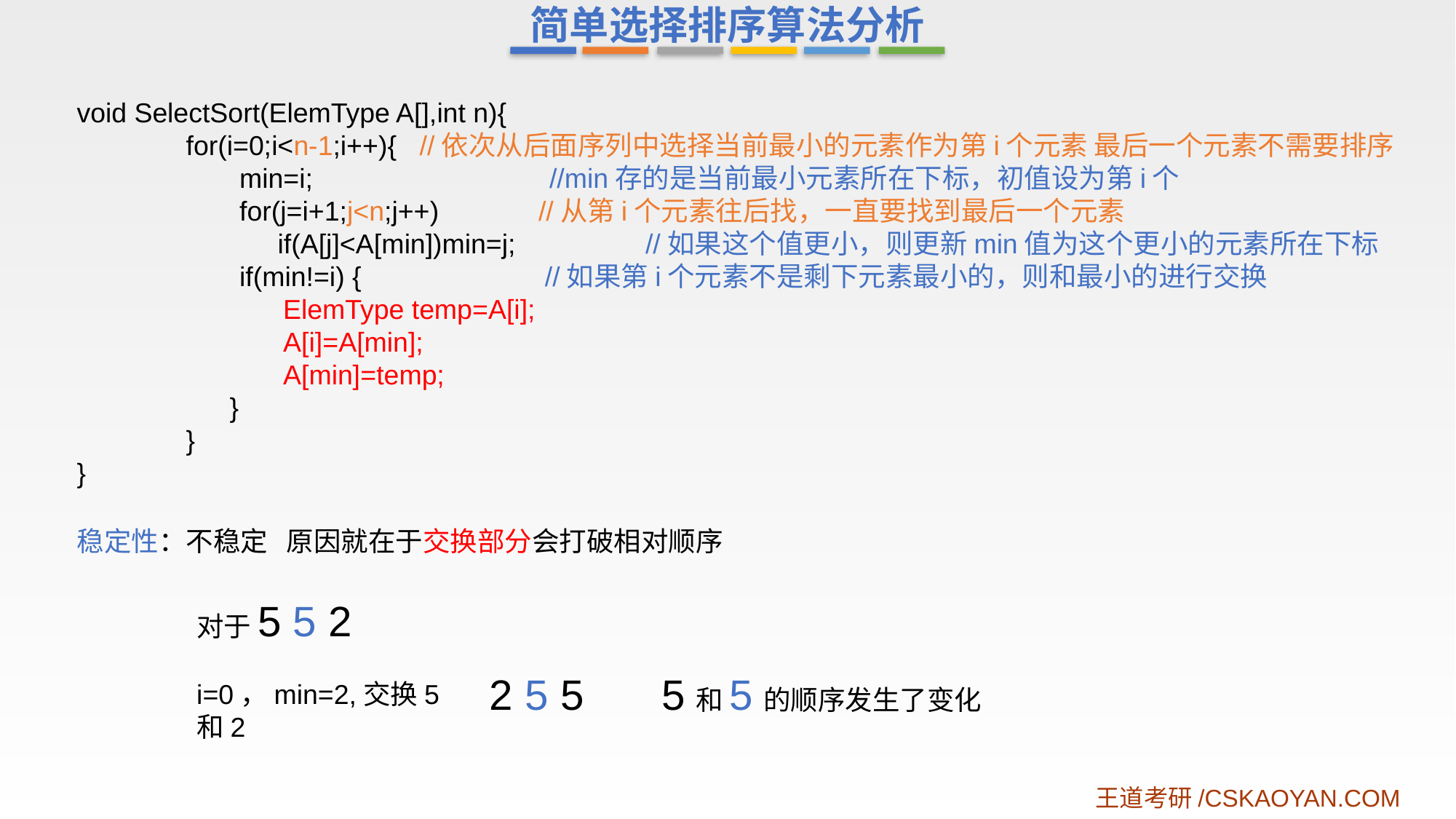

简单选择排序算法分析

void SelectSort(ElemType A[],int n){
	for(i=0;i<n-1;i++){	  //依次从后面序列中选择当前最小的元素作为第i个元素 最后一个元素不需要排序
	       min=i;	                   //min存的是当前最小元素所在下标，初值设为第i个
	       for(j=i+1;j<n;j++)             //从第i个元素往后找，一直要找到最后一个元素
	            if(A[j]<A[min])min=j;	   //如果这个值更小，则更新min值为这个更小的元素所在下标
	       if(min!=i) {                        //如果第i个元素不是剩下元素最小的，则和最小的进行交换
                           ElemType temp=A[i];
                           A[i]=A[min];
                           A[min]=temp;
                    }
	}
}
稳定性：不稳定   原因就在于交换部分会打破相对顺序
对于5 5 2
2 5 5
5和5的顺序发生了变化
i=0，min=2,交换5和2
王道考研/CSKAOYAN.COM